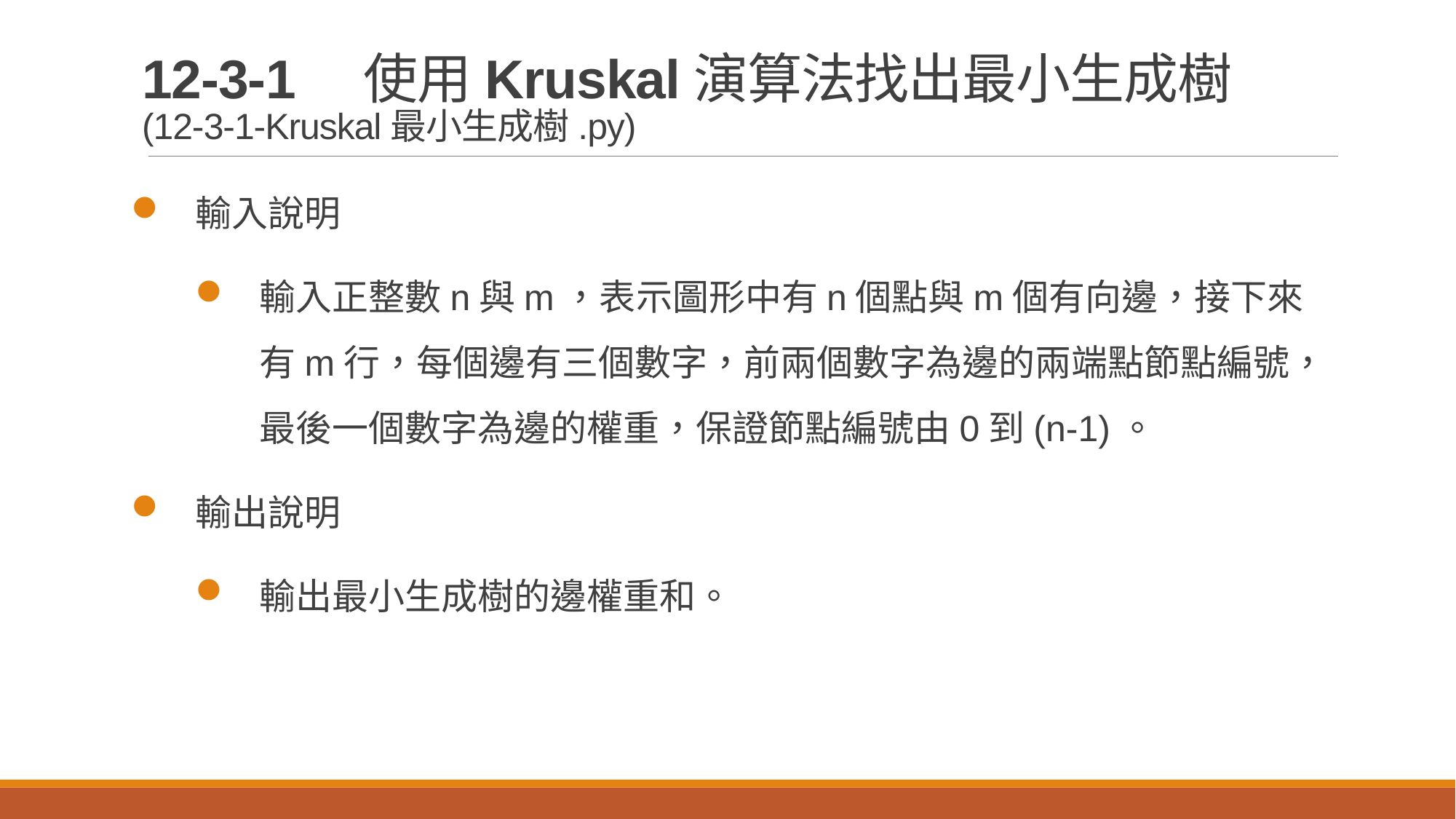

# 12-3-1　使用Kruskal演算法找出最小生成樹 (12-3-1-Kruskal最小生成樹.py)
輸入說明
輸入正整數n與m，表示圖形中有n個點與m個有向邊，接下來有m行，每個邊有三個數字，前兩個數字為邊的兩端點節點編號，最後一個數字為邊的權重，保證節點編號由0到(n-1)。
輸出說明
輸出最小生成樹的邊權重和。